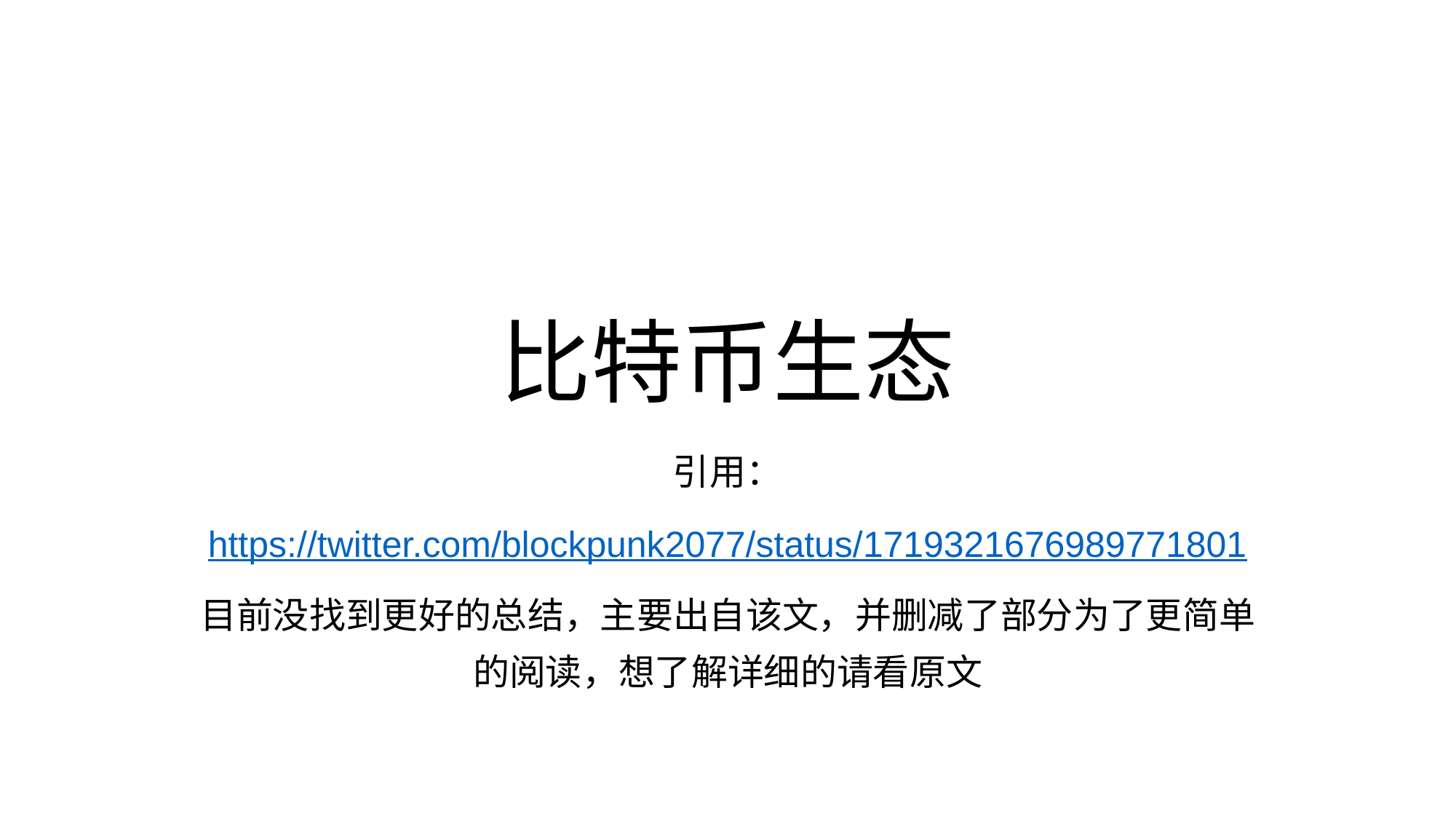

# 比特币生态
引用：
https://twitter.com/blockpunk2077/status/1719321676989771801
目前没找到更好的总结，主要出自该文，并删减了部分为了更简单的阅读，想了解详细的请看原文